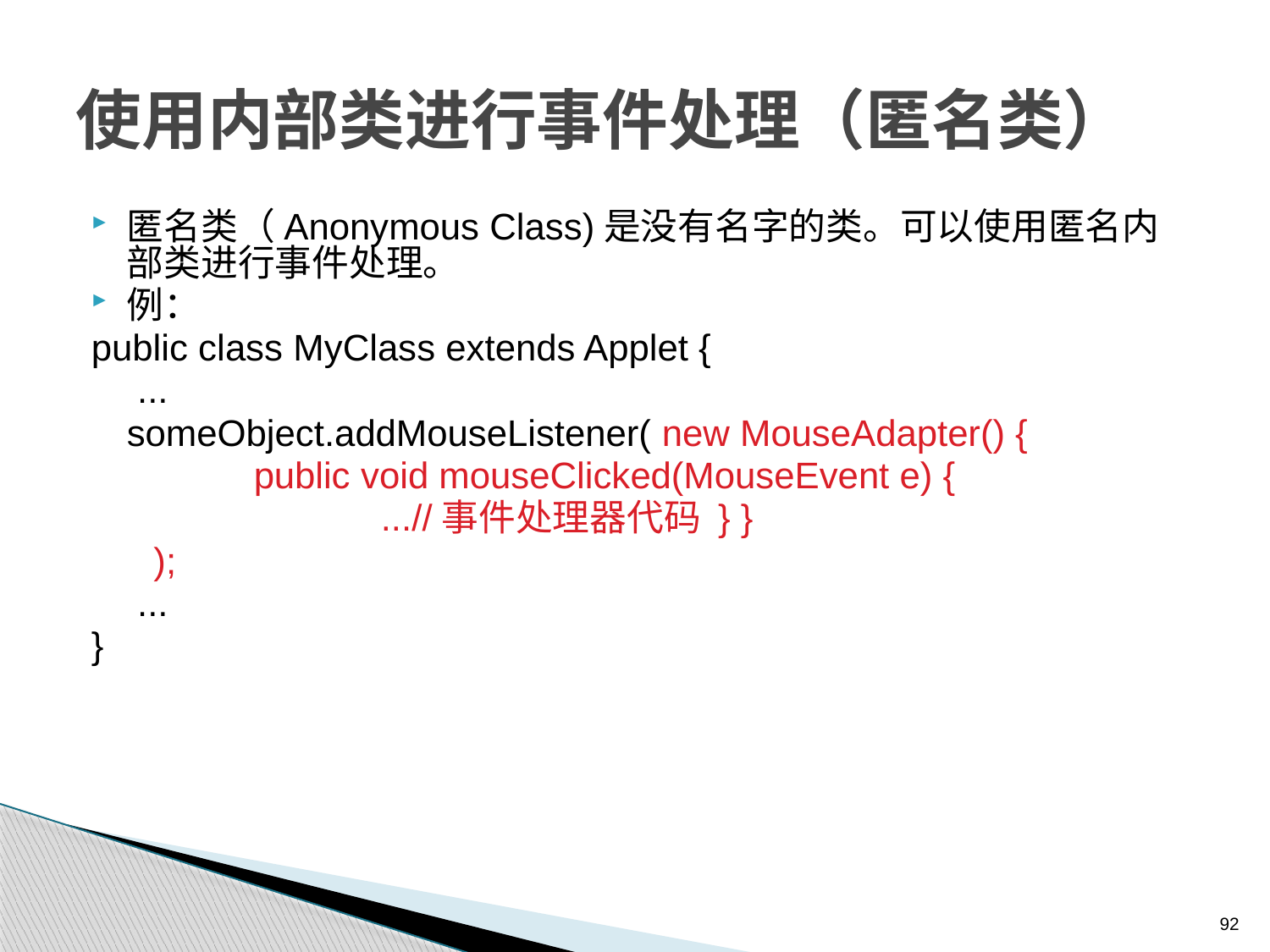

# 使用内部类进行事件处理（匿名类）
匿名类（Anonymous Class)是没有名字的类。可以使用匿名内部类进行事件处理。
例：
public class MyClass extends Applet {
	 ...
	someObject.addMouseListener( new MouseAdapter() {
		public void mouseClicked(MouseEvent e) {
			...//事件处理器代码 } }
      );
	 ...
}
92